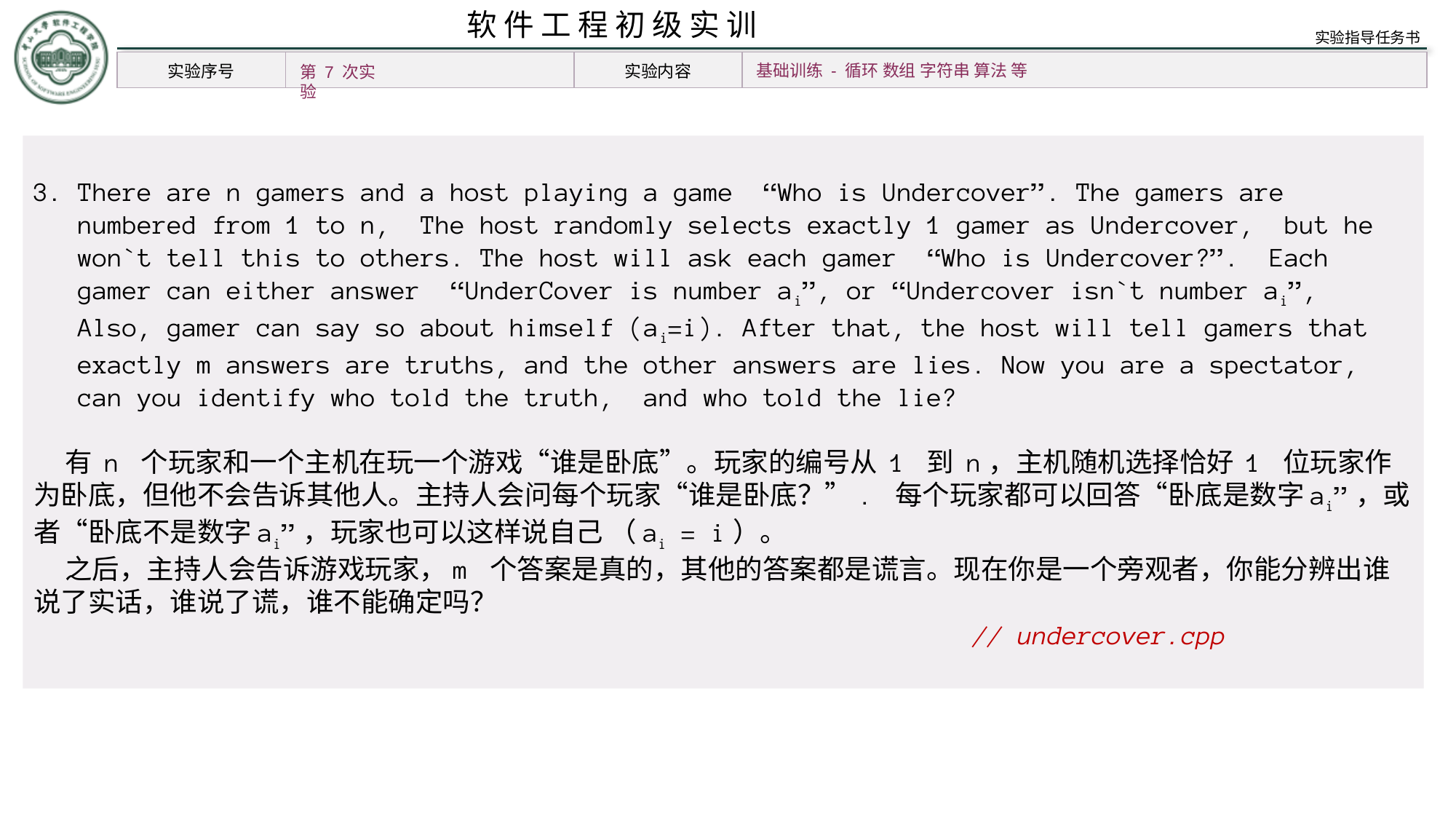

基础训练 - 循环 数组 字符串 算法 等
第 7 次实验

3. There are n gamers and a host playing a game  “Who is Undercover”. The gamers are
   numbered from 1 to n,  The host randomly selects exactly 1 gamer as Undercover,  but he
   won`t tell this to others. The host will ask each gamer  “Who is Undercover?”.  Each
   gamer can either answer  “UnderCover is number ai”, or “Undercover isn`t number ai”,
   Also, gamer can say so about himself (ai=i). After that, the host will tell gamers that
   exactly m answers are truths, and the other answers are lies. Now you are a spectator,
   can you identify who told the truth,  and who told the lie?

    有 n 个玩家和一个主机在玩一个游戏“谁是卧底”。玩家的编号从 1 到 n，主机随机选择恰好 1 位玩家作为卧底，但他不会告诉其他人。主持人会问每个玩家“谁是卧底？”. 每个玩家都可以回答“卧底是数字ai”，或者“卧底不是数字ai”，玩家也可以这样说自己 （ai = i）。
    之后，主持人会告诉游戏玩家，m 个答案是真的，其他的答案都是谎言。现在你是一个旁观者，你能分辨出谁说了实话，谁说了谎，谁不能确定吗？
                                                               // undercover.cpp